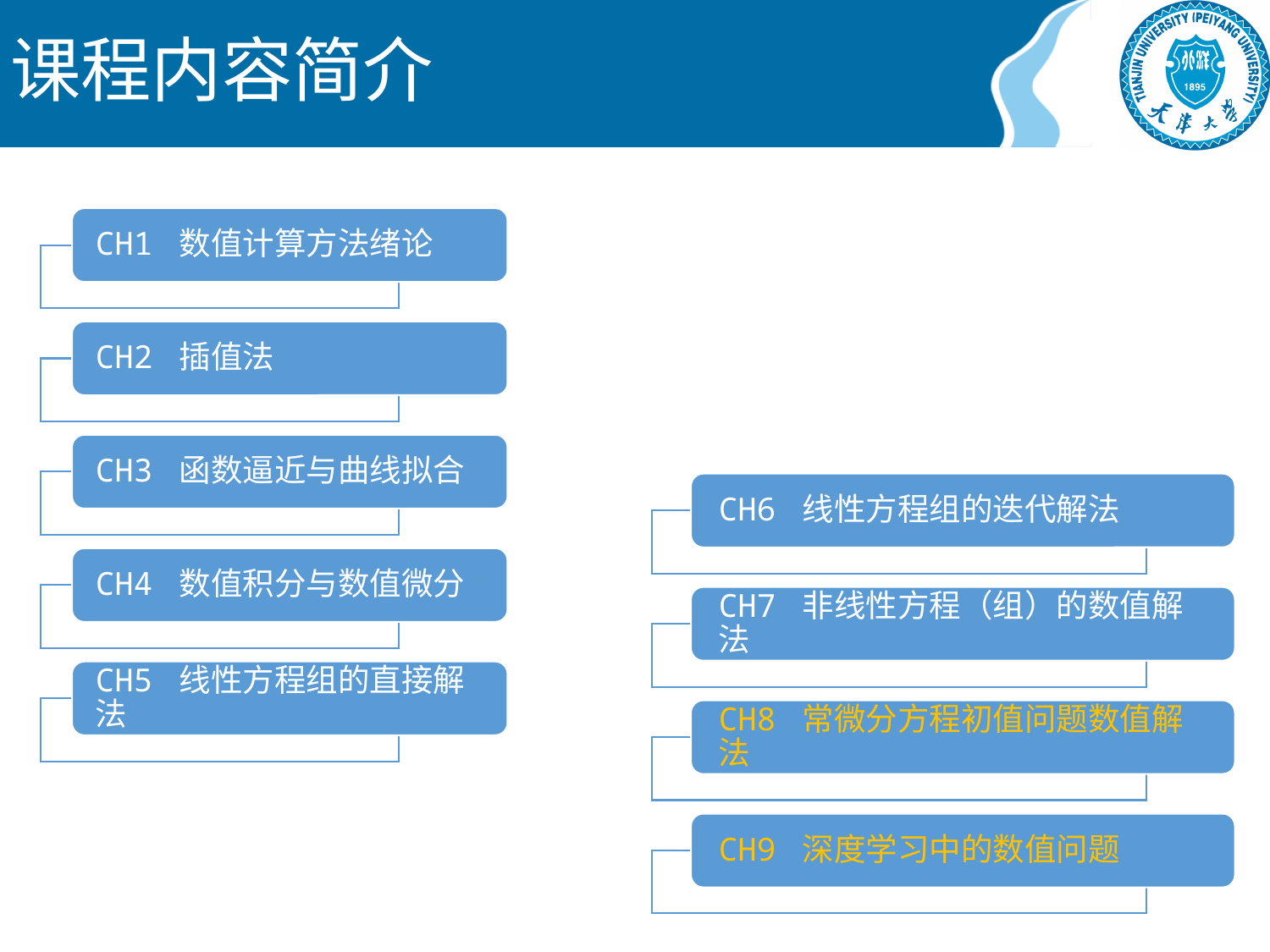

# 课程内容简介
CH1 数值计算方法绪论
CH2 插值法
CH3 函数逼近与曲线拟合
CH4 数值积分与数值微分
CH5 线性方程组的直接解法
CH6 线性方程组的迭代解法
CH7 非线性方程（组）的数值解法
CH8 常微分方程初值问题数值解法
CH9 深度学习中的数值问题